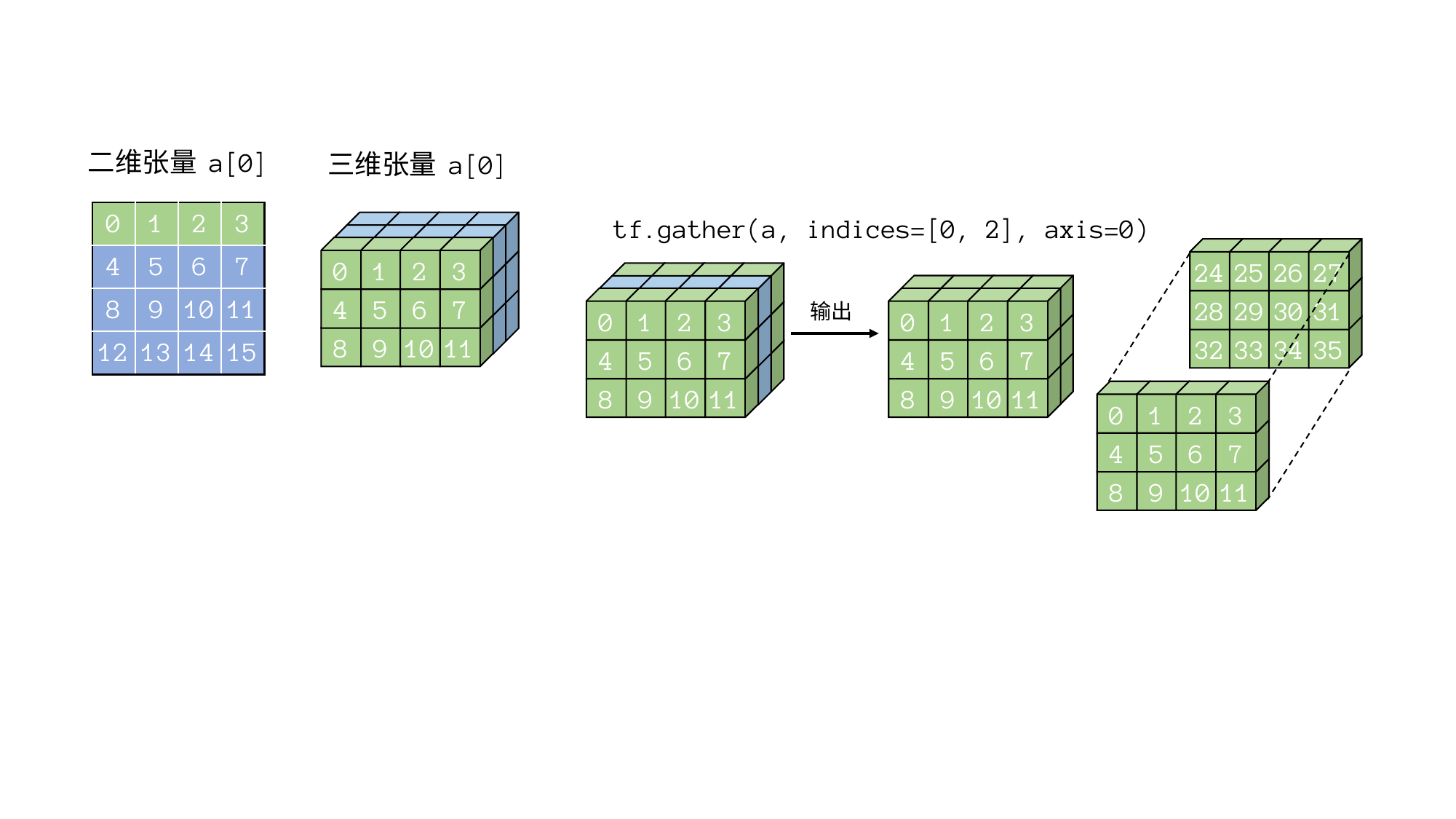

二维张量 a[0]
三维张量 a[0]
| 0 | 1 | 2 | 3 |
| --- | --- | --- | --- |
| 4 | 5 | 6 | 7 |
| 8 | 9 | 10 | 11 |
| 12 | 13 | 14 | 15 |
tf.gather(a, indices=[0, 2], axis=0)
24
25
26
27
28
29
30
31
32
33
34
35
12
13
14
15
16
17
18
19
20
21
22
23
0
1
2
3
4
5
6
7
8
9
10
11
24
25
26
27
24
25
26
27
24
25
26
27
12
13
14
15
28
29
30
31
0
1
2
3
0
1
2
3
输出
28
29
30
31
28
29
30
31
16
17
18
19
32
33
34
35
4
5
6
7
4
5
6
7
32
33
34
35
32
33
34
35
20
21
22
23
8
9
10
11
8
9
10
11
0
1
2
3
4
5
6
7
8
9
10
11